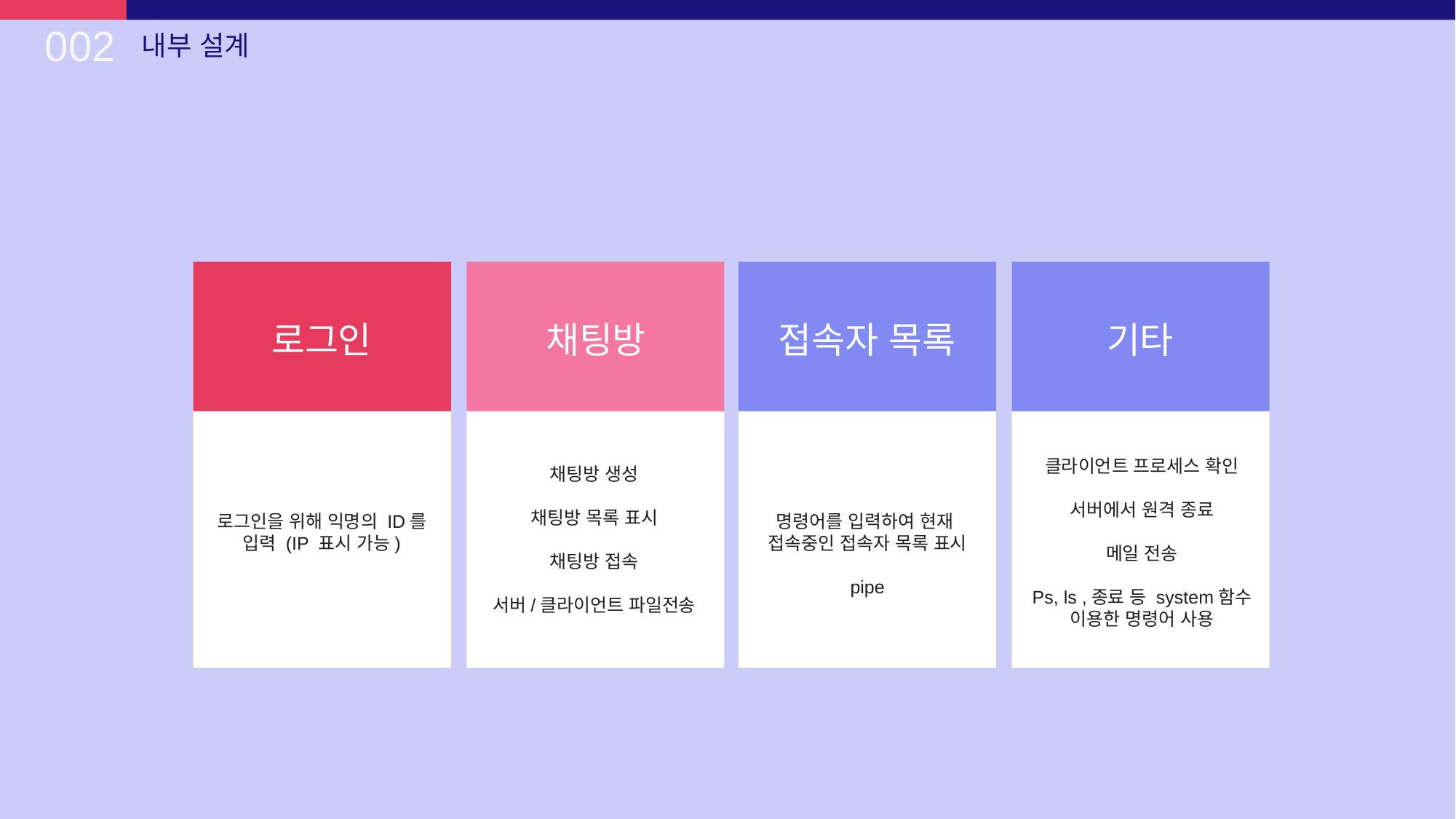

002
내부 설계

로그인
채팅방
접속자 목록
기타
d

클라이언트 프로세스 확인

서버에서 원격 종료

메일 전송

Ps, ls ,종료 등 system함수 이용한 명령어 사용
채팅방 생성

채팅방 목록 표시

채팅방 접속

서버/클라이언트 파일전송
로그인을 위해 익명의 ID를 입력 (IP 표시 가능)
명령어를 입력하여 현재
접속중인 접속자 목록 표시

pipe